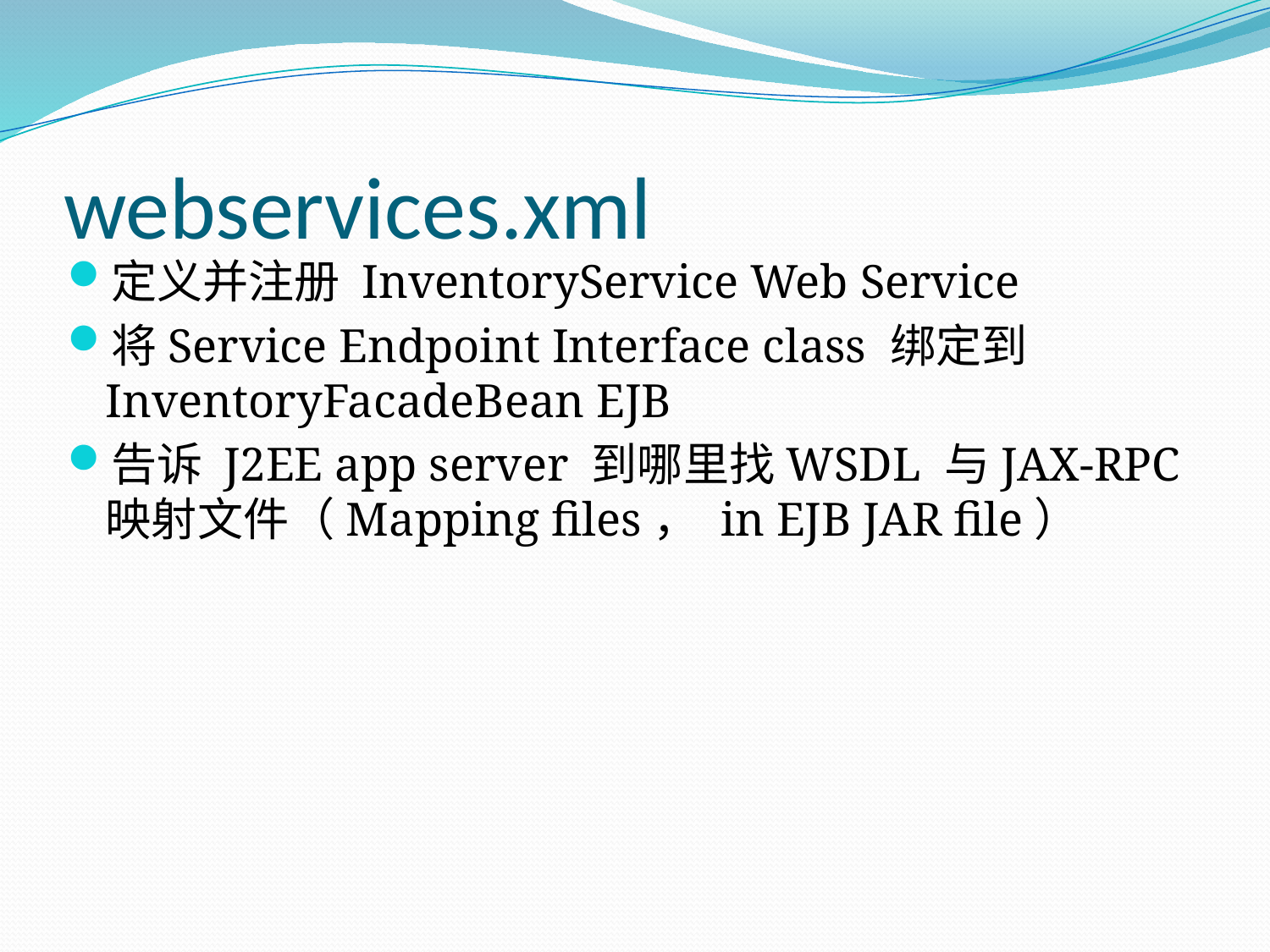

# webservices.xml
定义并注册 InventoryService Web Service
将Service Endpoint Interface class 绑定到InventoryFacadeBean EJB
告诉 J2EE app server 到哪里找WSDL 与JAX-RPC 映射文件（Mapping files， in EJB JAR file）